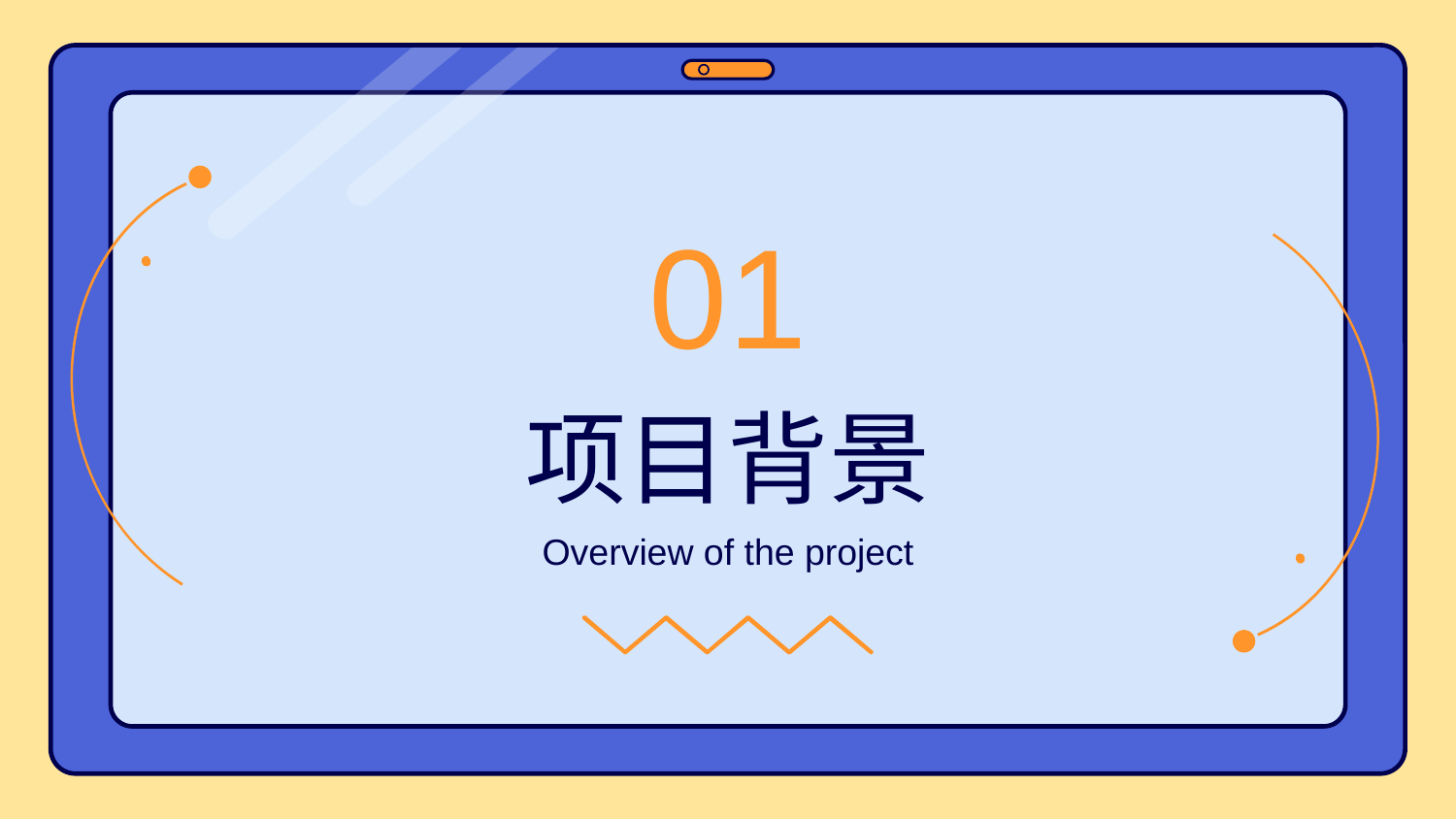

01
# 项目背景
Overview of the project